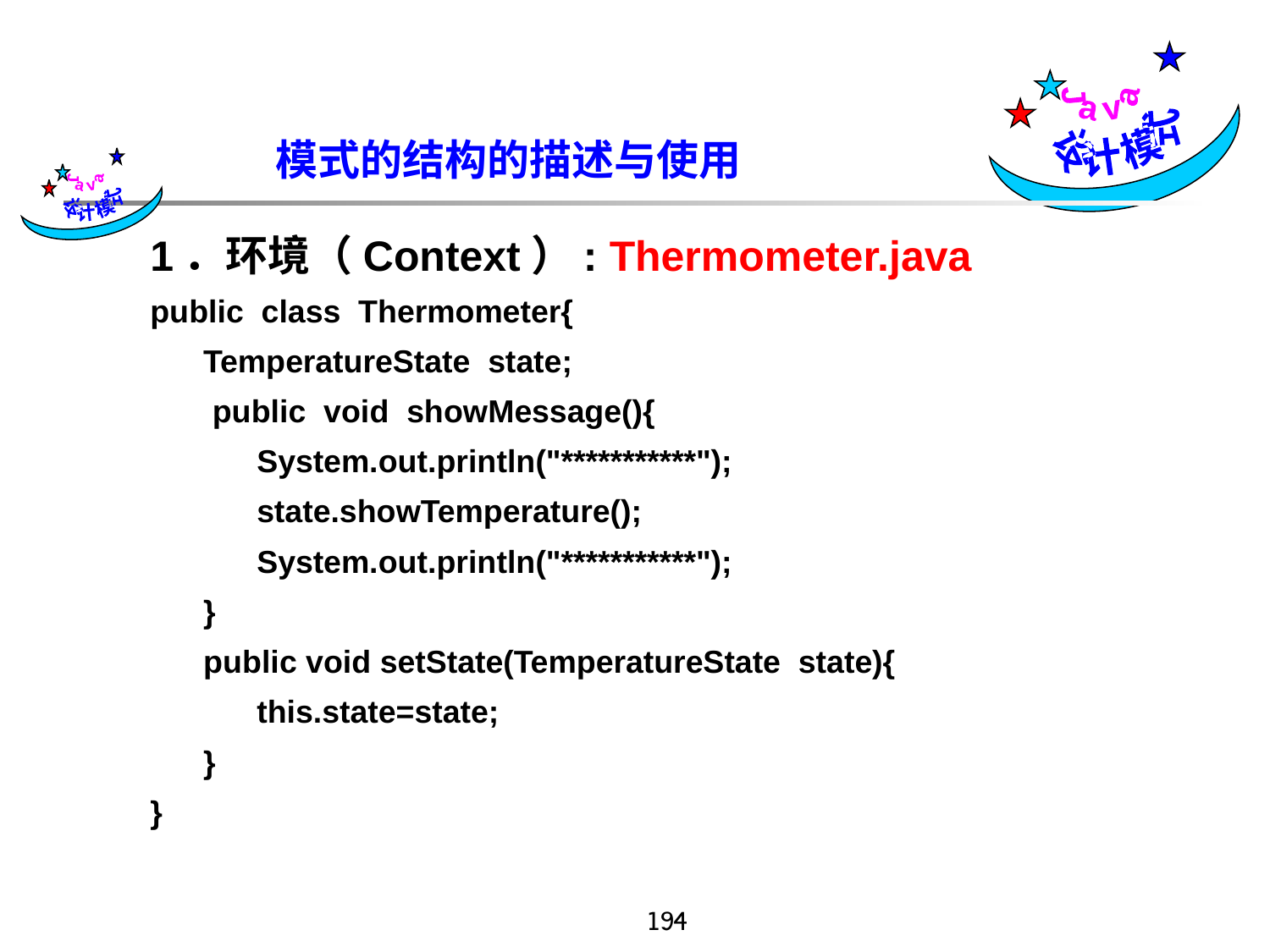

Java
设计模式

模式的结构的描述与使用

  Java
设计模式

1．环境（Context）: Thermometer.java
public  class  Thermometer{
      TemperatureState  state;
       public  void  showMessage(){
            System.out.println("***********");
            state.showTemperature();
            System.out.println("***********");
      }
      public void setState(TemperatureState  state){
            this.state=state;
      }
}

194